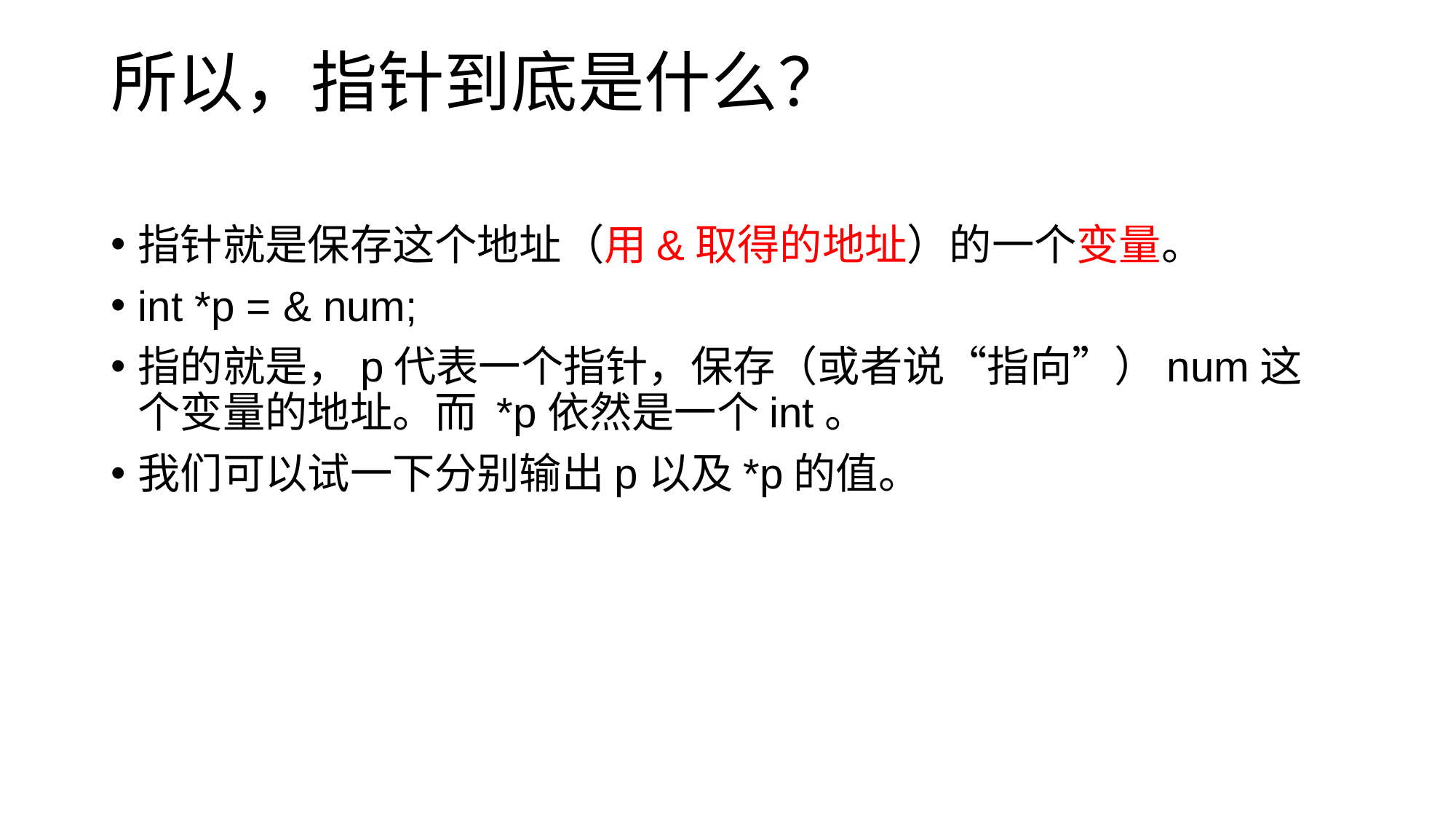

# 所以，指针到底是什么？
指针就是保存这个地址（用&取得的地址）的一个变量。
int *p = & num;
指的就是，p代表一个指针，保存（或者说“指向”）num这个变量的地址。而 *p依然是一个int。
我们可以试一下分别输出p以及*p的值。